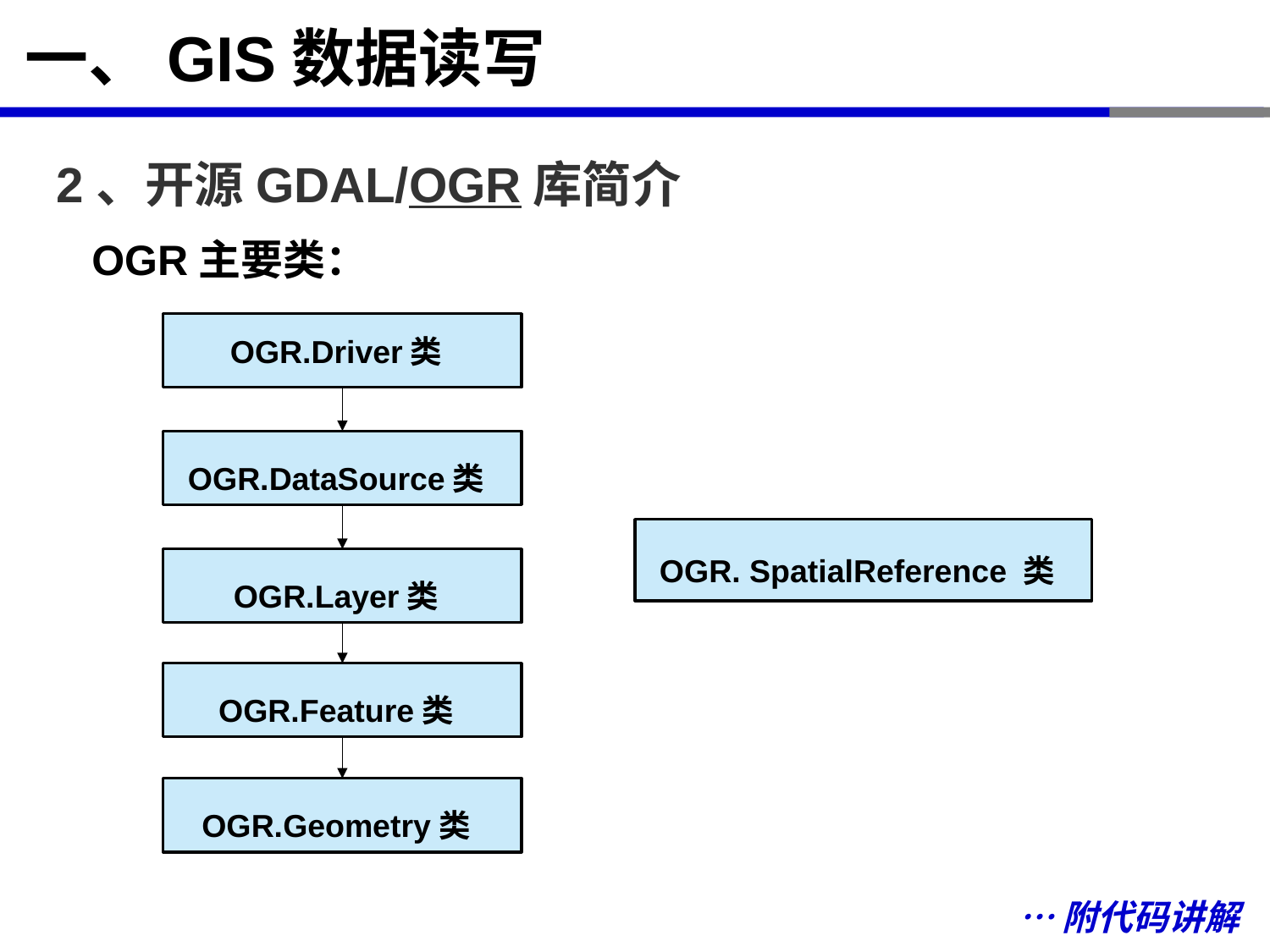

# 一、GIS数据读写
2、开源GDAL/OGR库简介
OGR主要类：
OGR.Driver类
OGR.DataSource类
OGR. SpatialReference 类
OGR.Layer类
OGR.Feature类
OGR.Geometry类
…附代码讲解